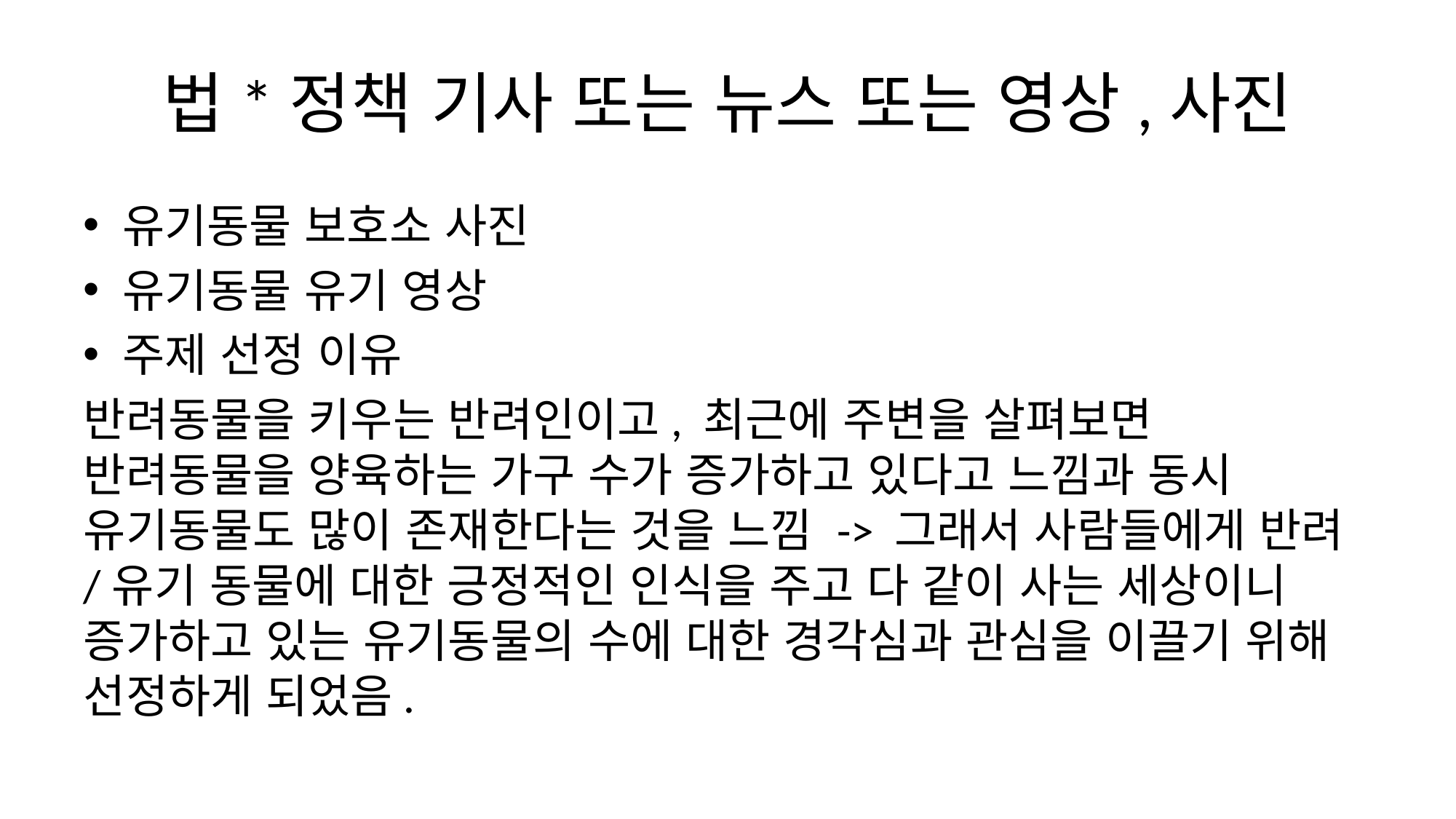

# 법*정책 기사 또는 뉴스 또는 영상,사진
유기동물 보호소 사진
유기동물 유기 영상
주제 선정 이유
반려동물을 키우는 반려인이고, 최근에 주변을 살펴보면 반려동물을 양육하는 가구 수가 증가하고 있다고 느낌과 동시 유기동물도 많이 존재한다는 것을 느낌 -> 그래서 사람들에게 반려/유기 동물에 대한 긍정적인 인식을 주고 다 같이 사는 세상이니 증가하고 있는 유기동물의 수에 대한 경각심과 관심을 이끌기 위해 선정하게 되었음.